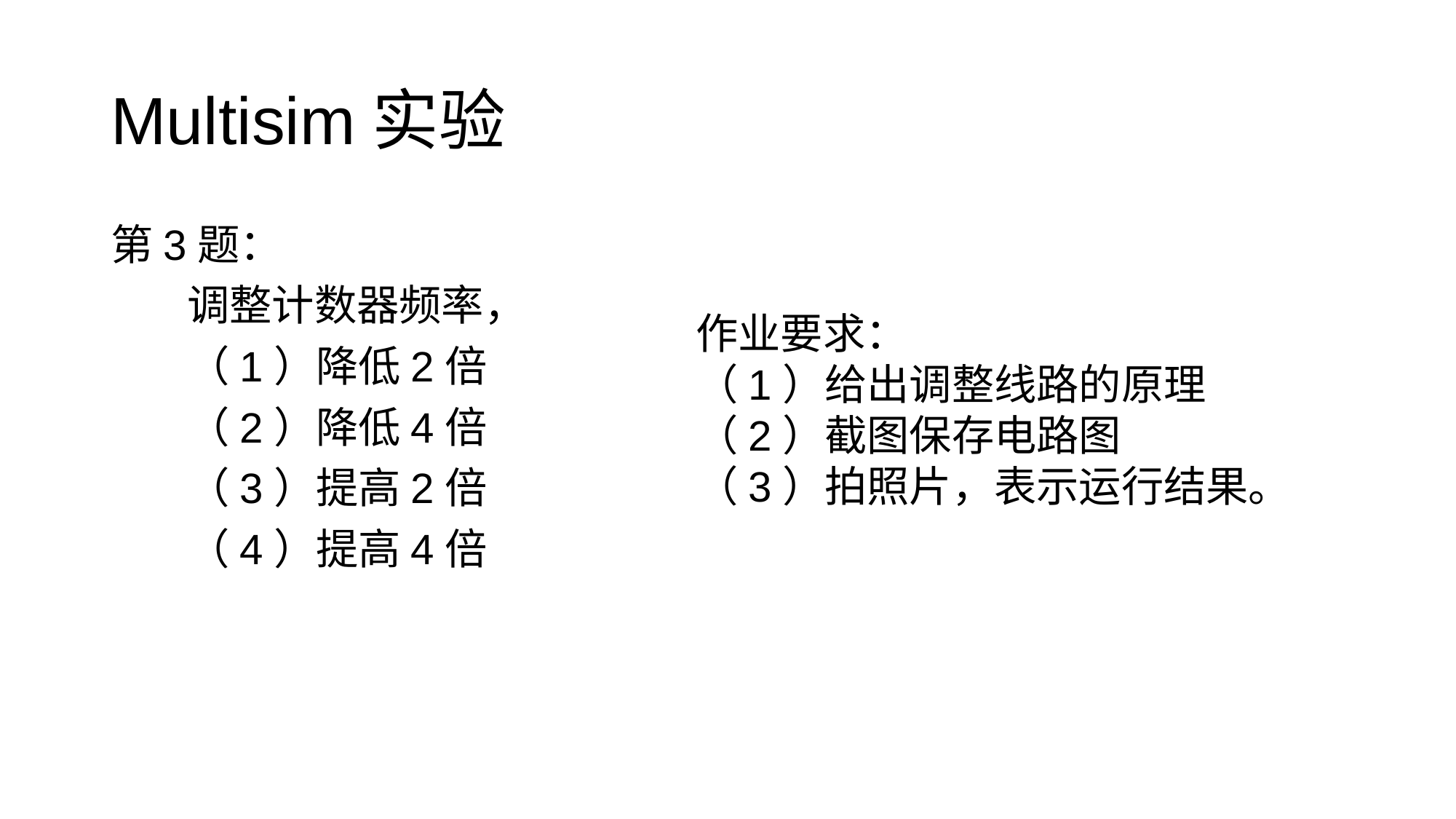

# Multisim实验
第3题：
       调整计数器频率，
       （1）降低2倍
       （2）降低4倍
       （3）提高2倍
       （4）提高4倍
作业要求：
（1）给出调整线路的原理
（2）截图保存电路图
（3）拍照片，表示运行结果。